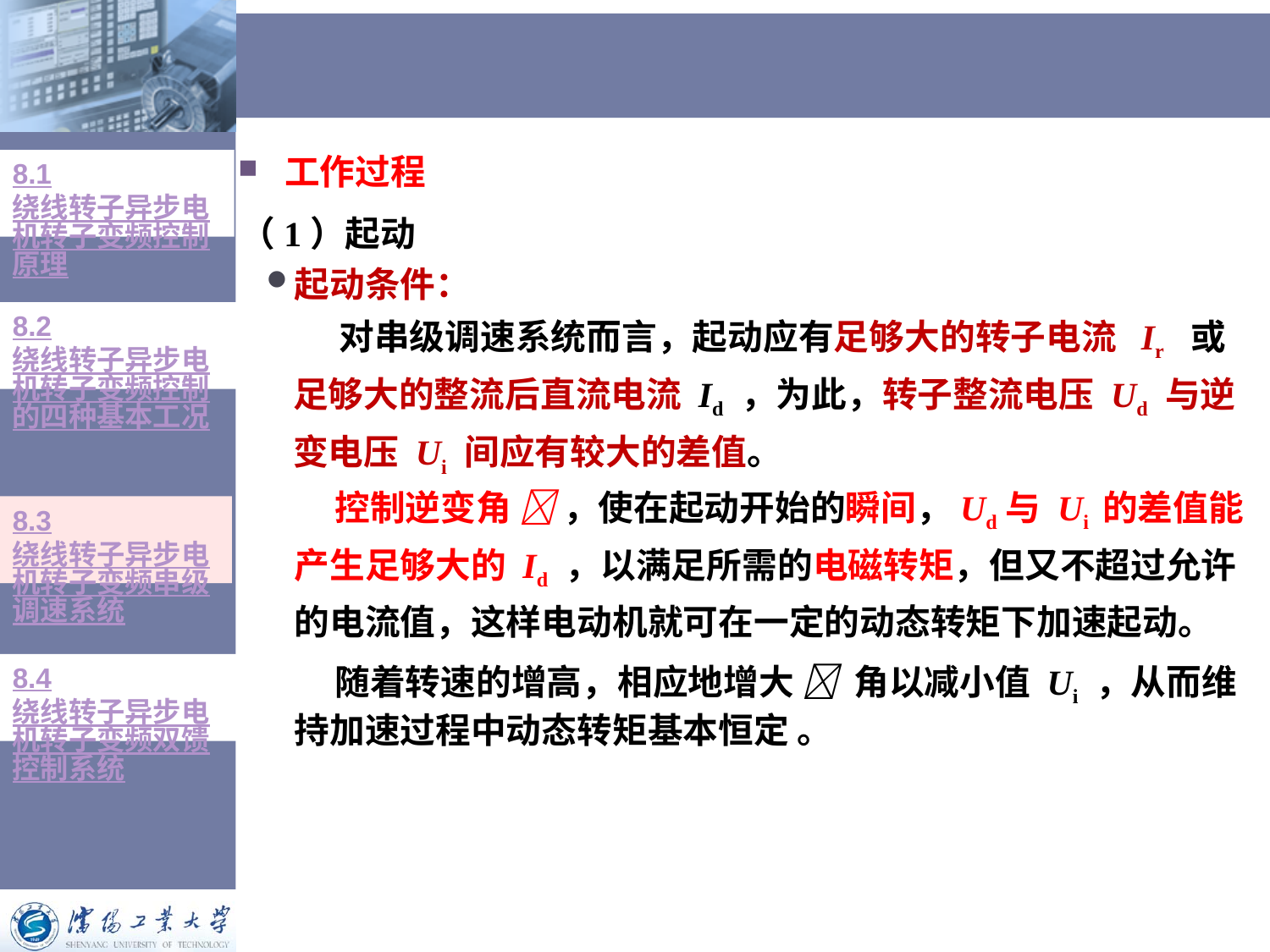

# 工作过程
8.1绕线转子异步电机转子变频控制原理
（1）起动
起动条件：
        对串级调速系统而言，起动应有足够大的转子电流  Ir  或足够大的整流后直流电流 Id ，为此，转子整流电压 Ud 与逆变电压 Ui 间应有较大的差值。
8.2绕线转子异步电机转子变频控制的四种基本工况

    控制逆变角 β ，使在起动开始的瞬间，Ud与 Ui 的差值能产生足够大的 Id ，以满足所需的电磁转矩，但又不超过允许的电流值，这样电动机就可在一定的动态转矩下加速起动。
    随着转速的增高，相应地增大 β  角以减小值 Ui ，从而维持加速过程中动态转矩基本恒定 。
8.3绕线转子异步电机转子变频串级调速系统
8.4绕线转子异步电机转子变频双馈控制系统